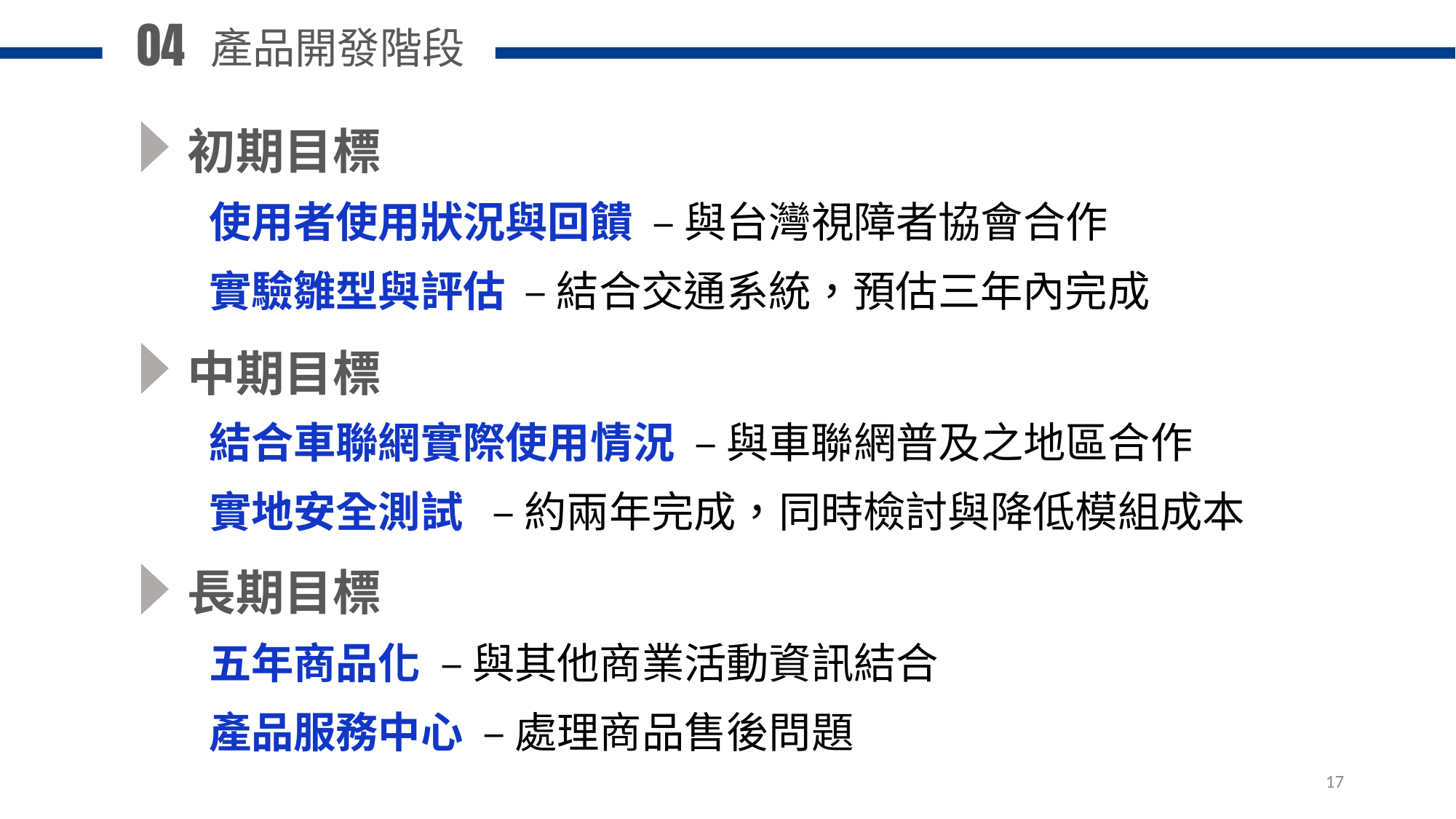

04
產品開發階段

初期目標

使用者使用狀況與回饋  – 與台灣視障者協會合作
實驗雛型與評估  – 結合交通系統，預估三年內完成
中期目標

結合車聯網實際使用情況  – 與車聯網普及之地區合作
實地安全測試   – 約兩年完成，同時檢討與降低模組成本
長期目標

五年商品化  – 與其他商業活動資訊結合
產品服務中心  – 處理商品售後問題
17